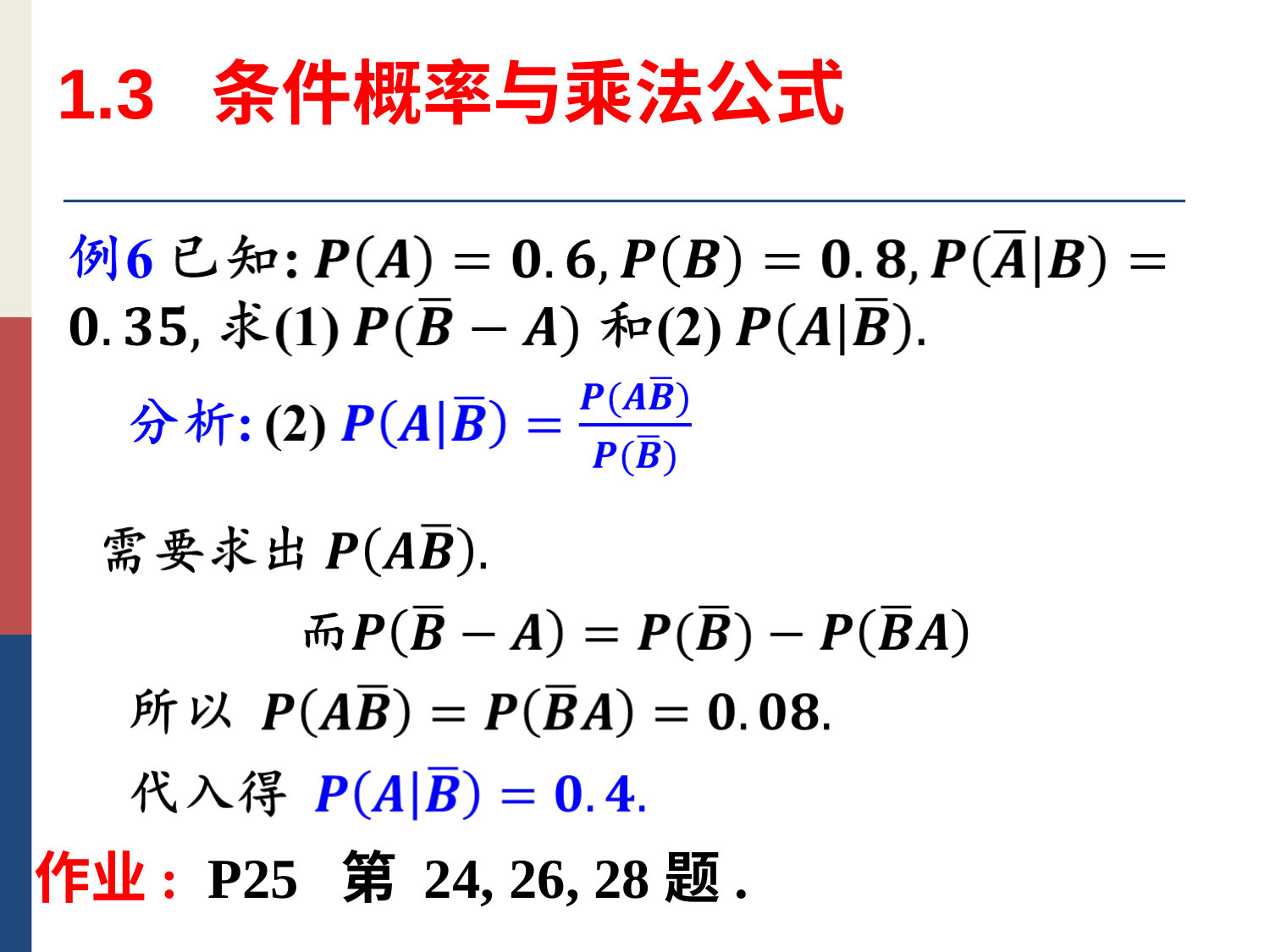

1.3  条件概率与乘法公式

作业:  P25  第 24, 26, 28题.